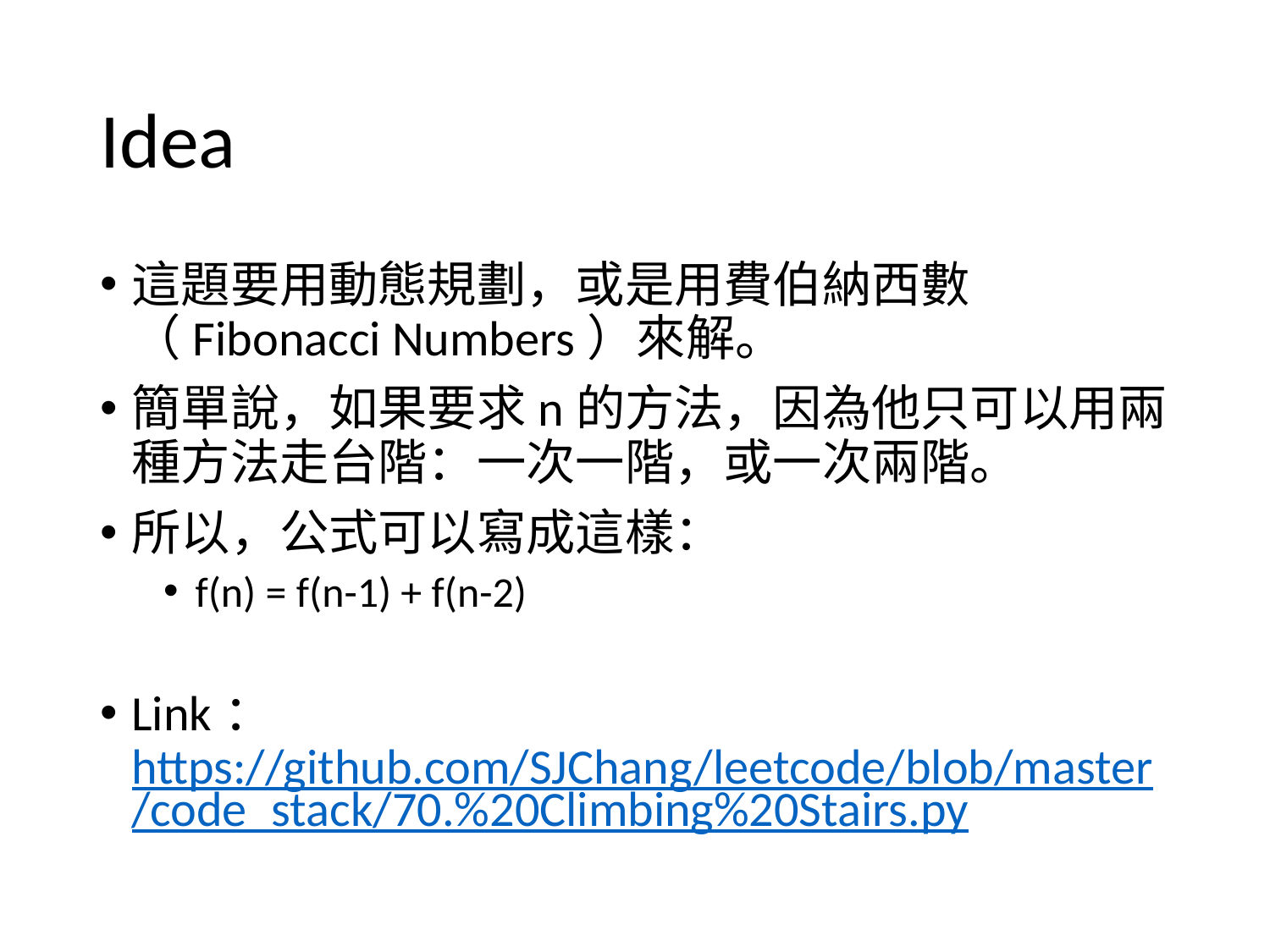

# Idea
這題要用動態規劃，或是用費伯納西數（Fibonacci Numbers）來解。
簡單說，如果要求n的方法，因為他只可以用兩種方法走台階：一次一階，或一次兩階。
所以，公式可以寫成這樣：
f(n) = f(n-1) + f(n-2)

Link：https://github.com/SJChang/leetcode/blob/master/code_stack/70.%20Climbing%20Stairs.py